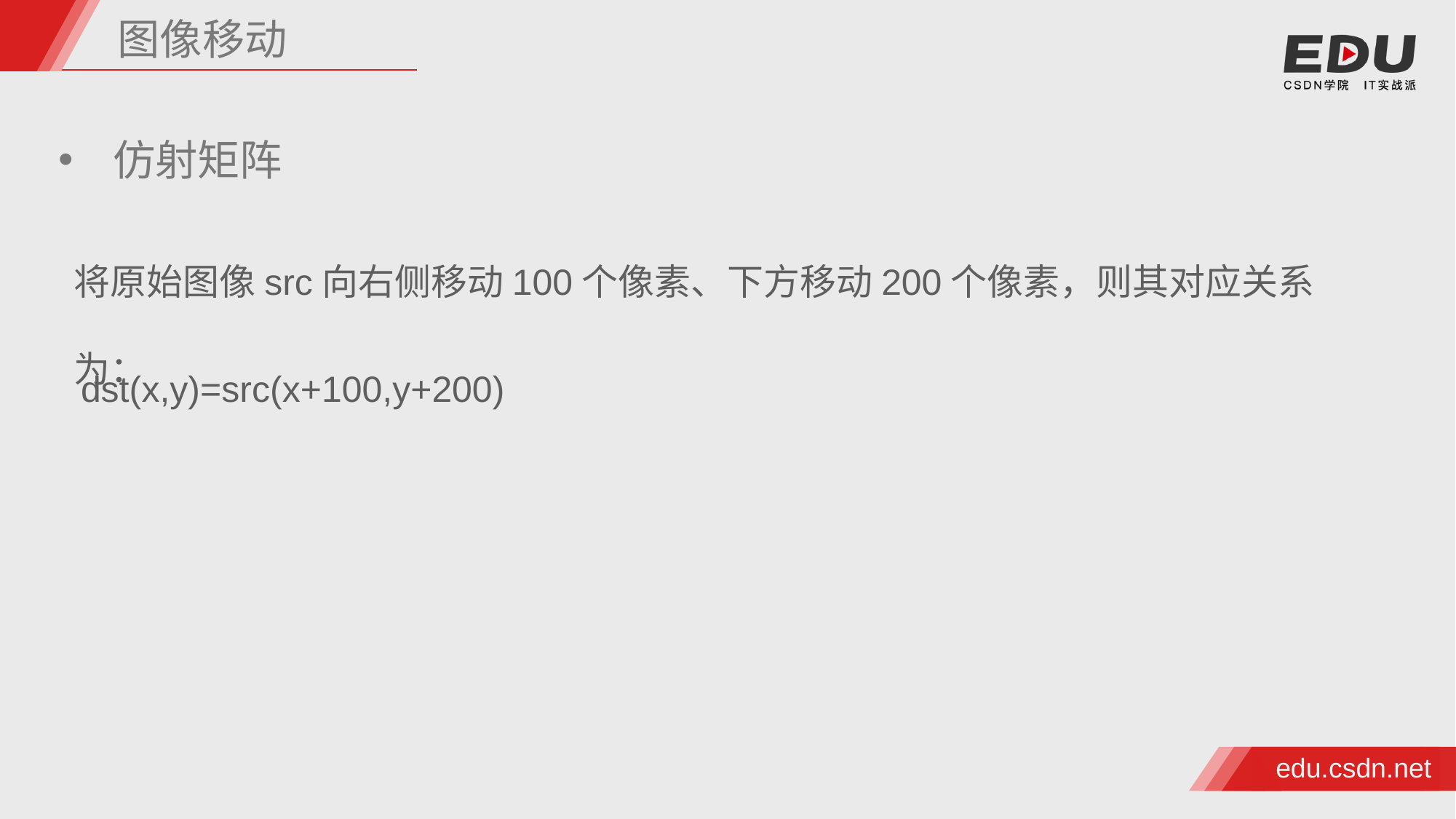

图像移动

仿射矩阵
将原始图像src向右侧移动100个像素、下方移动200个像素，则其对应关系为：

dst(x,y)=src(x+100,y+200)